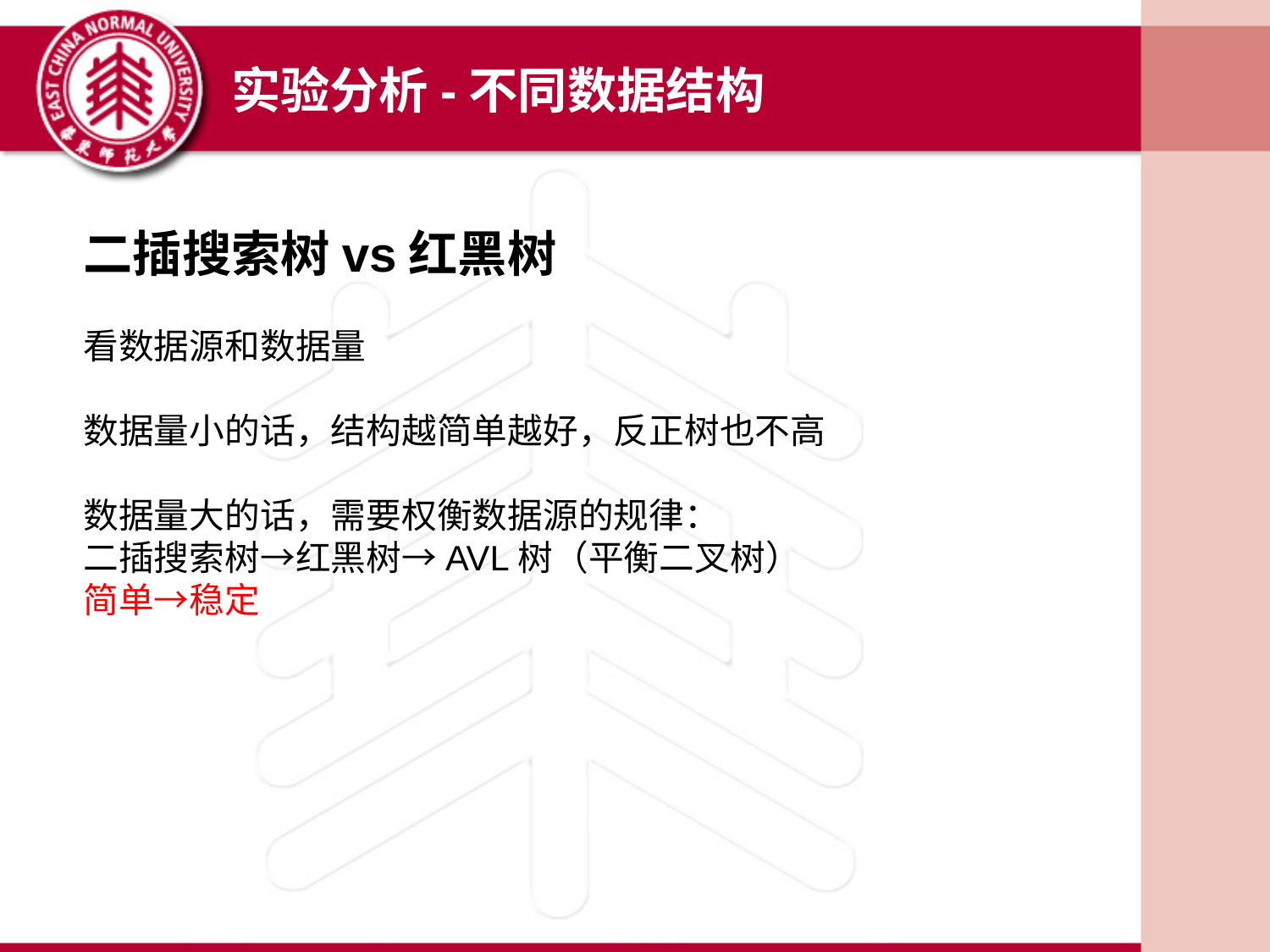

实验分析-不同数据结构
二插搜索树vs红黑树

看数据源和数据量

数据量小的话，结构越简单越好，反正树也不高

数据量大的话，需要权衡数据源的规律：
二插搜索树→红黑树→AVL树（平衡二叉树）
简单→稳定